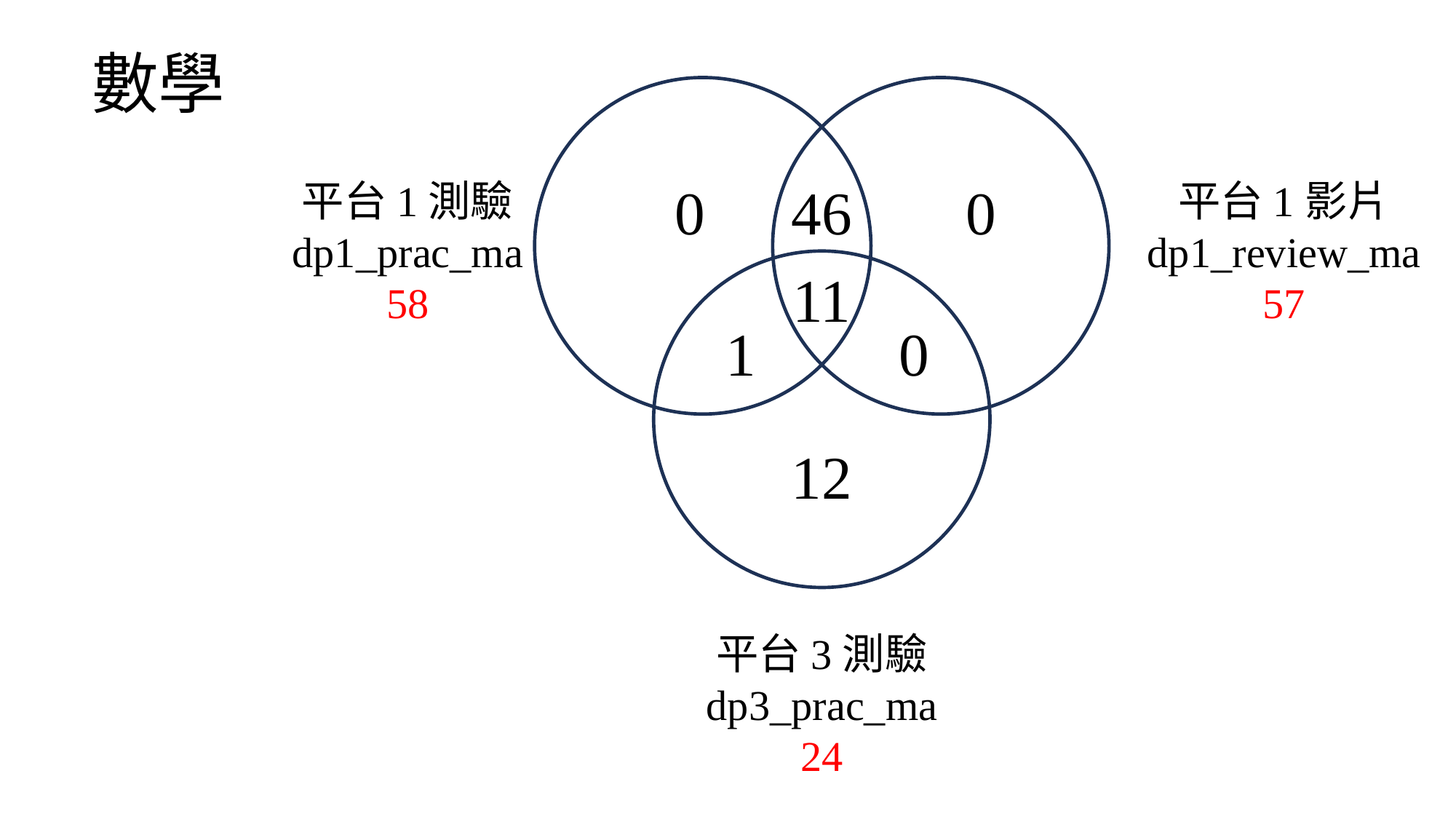

數學

0
46
0
11
1
0
12
平台1測驗
dp1_prac_ma
58
平台1影片
dp1_review_ma
57
平台3測驗
dp3_prac_ma
24